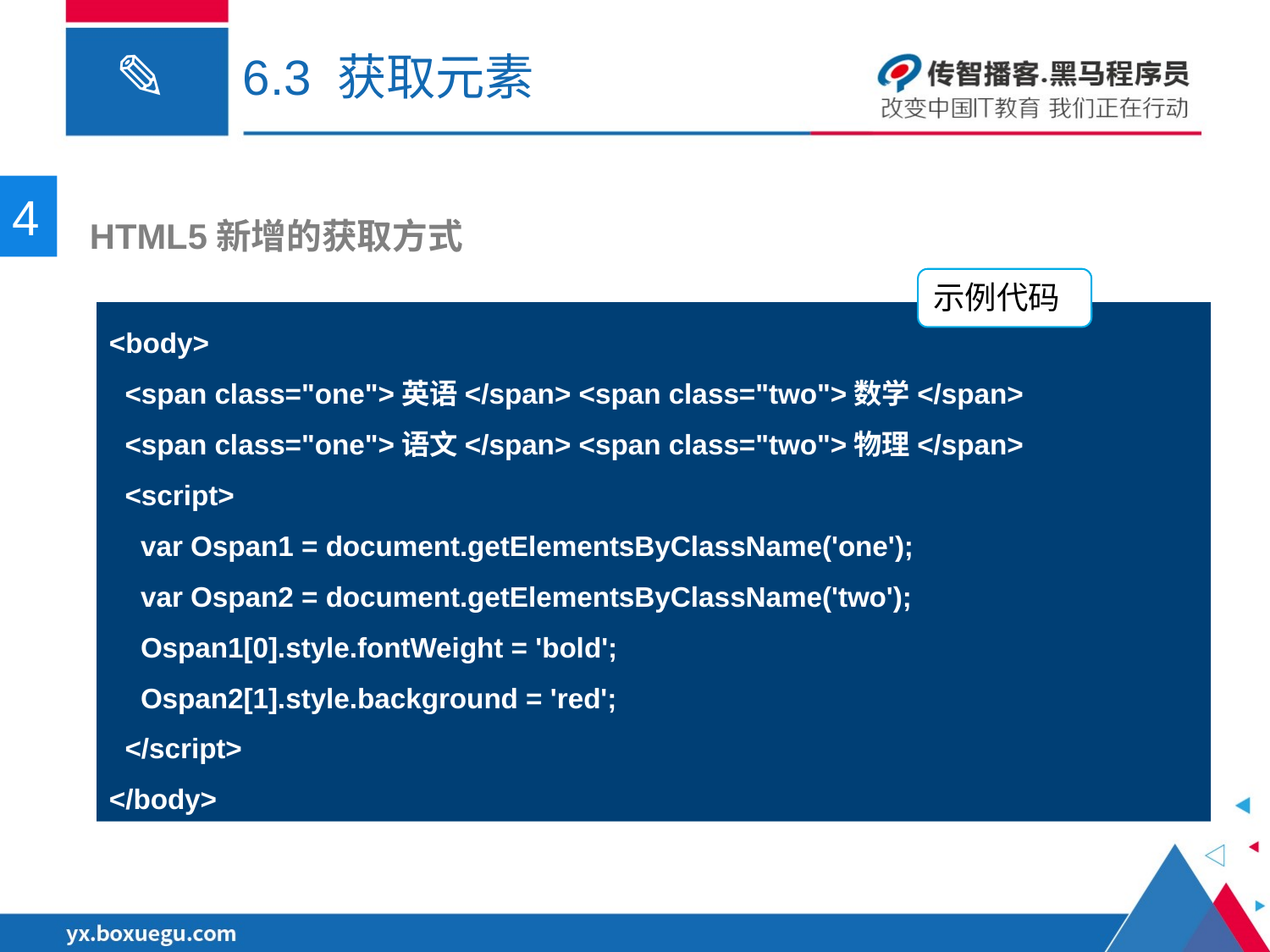

# 6.3 获取元素

4
  HTML5新增的获取方式
示例代码
<body>
  <span class="one">英语</span> <span class="two">数学</span>
  <span class="one">语文</span> <span class="two">物理</span>
  <script>
    var Ospan1 = document.getElementsByClassName('one');
    var Ospan2 = document.getElementsByClassName('two');
    Ospan1[0].style.fontWeight = 'bold';
    Ospan2[1].style.background = 'red';
  </script>
</body>